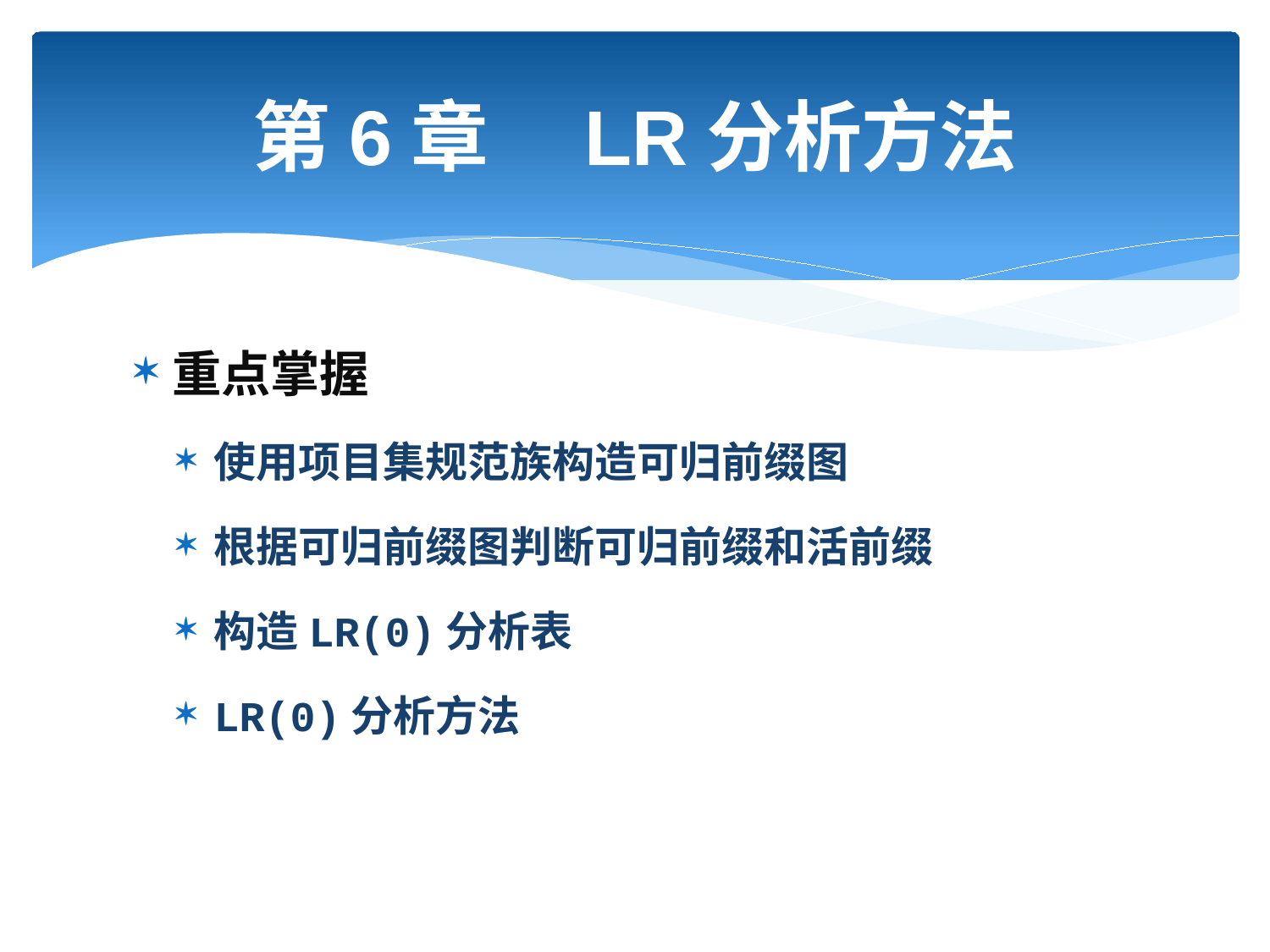

# 第6章　LR分析方法
重点掌握
使用项目集规范族构造可归前缀图
根据可归前缀图判断可归前缀和活前缀
构造LR(0)分析表
LR(0)分析方法